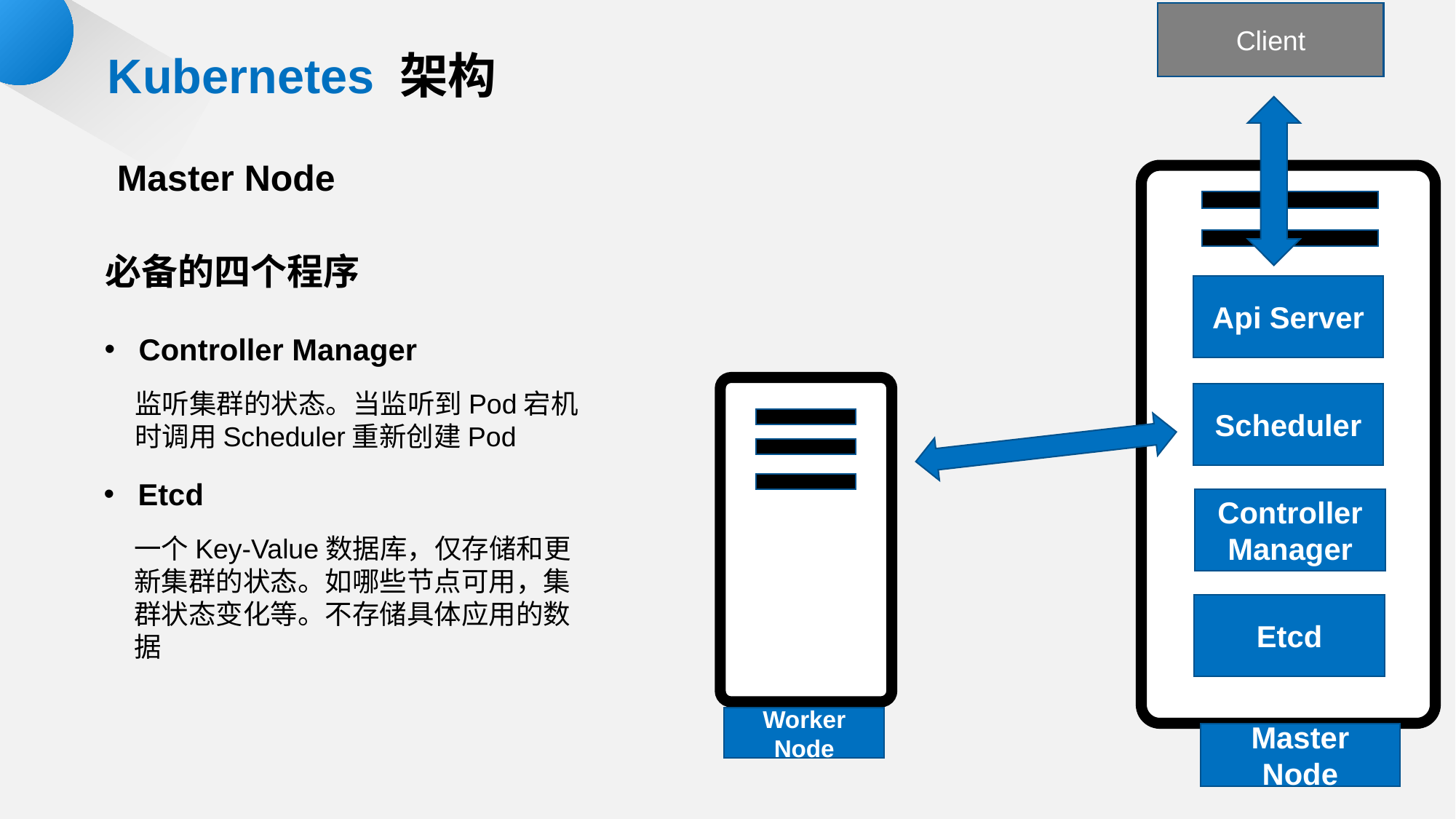

Client
Kubernetes 架构

Master Node

必备的四个程序
Api Server
Controller Manager
App1

监听集群的状态。当监听到Pod宕机时调用Scheduler重新创建Pod
Scheduler

Etcd

Controller Manager
一个Key-Value数据库，仅存储和更新集群的状态。如哪些节点可用，集群状态变化等。不存储具体应用的数据
Etcd
Worker Node
Master Node